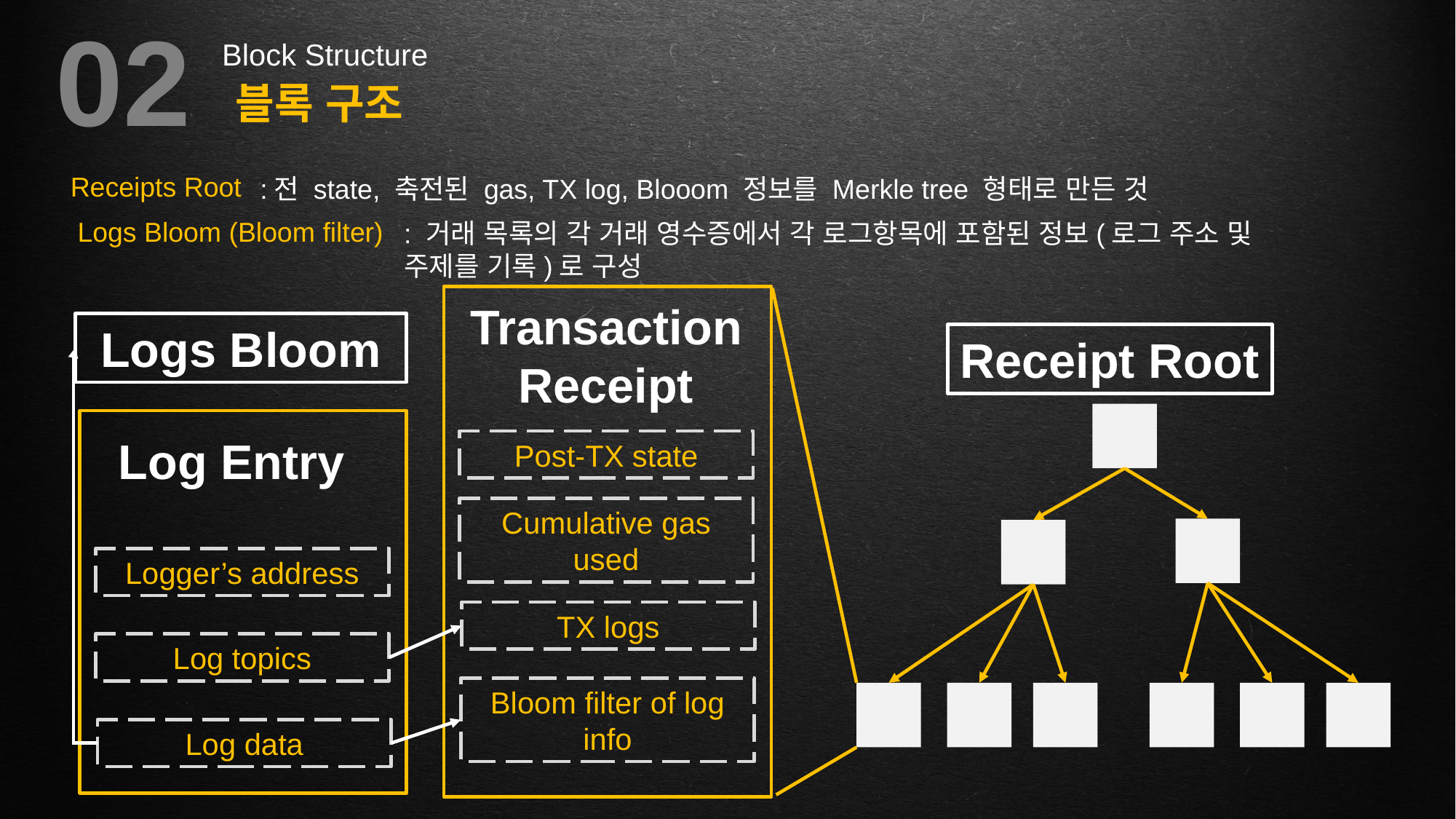

02
Block Structure
블록 구조
Receipts Root
:전 state, 축전된 gas, TX log, Blooom 정보를 Merkle tree 형태로 만든 것
Logs Bloom (Bloom filter)
: 거래 목록의 각 거래 영수증에서 각 로그항목에 포함된 정보(로그 주소 및 주제를 기록)로 구성

Transaction Receipt
Logs Bloom
Receipt Root

Log Entry
Post-TX state
Cumulative gas used

Logger’s address
TX logs
Log topics
Bloom filter of log info

Log data